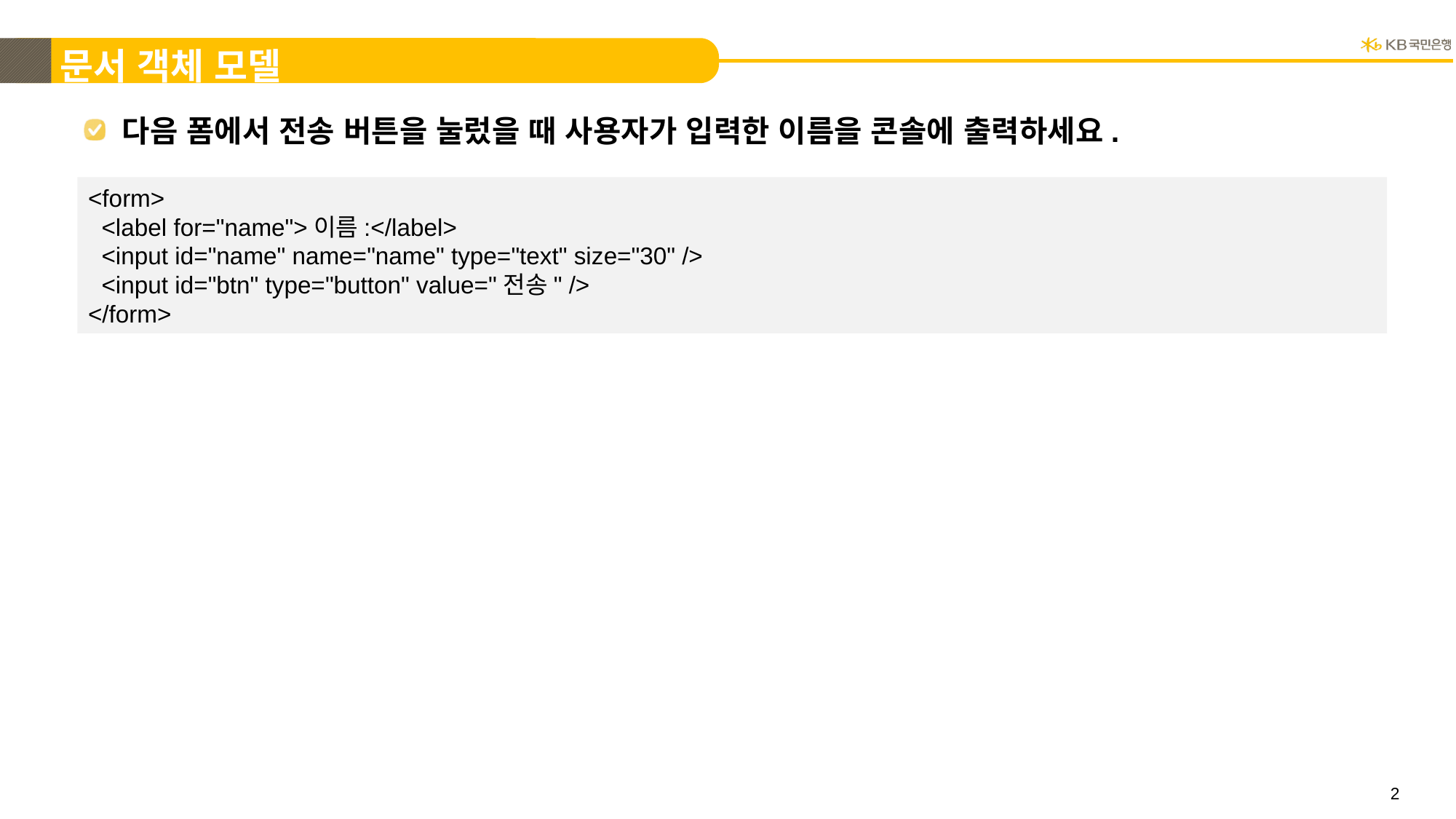

문서 객체 모델
# 다음 폼에서 전송 버튼을 눌렀을 때 사용자가 입력한 이름을 콘솔에 출력하세요.
<form>
  <label for="name">이름:</label>
  <input id="name" name="name" type="text" size="30" />
  <input id="btn" type="button" value="전송" />
</form>